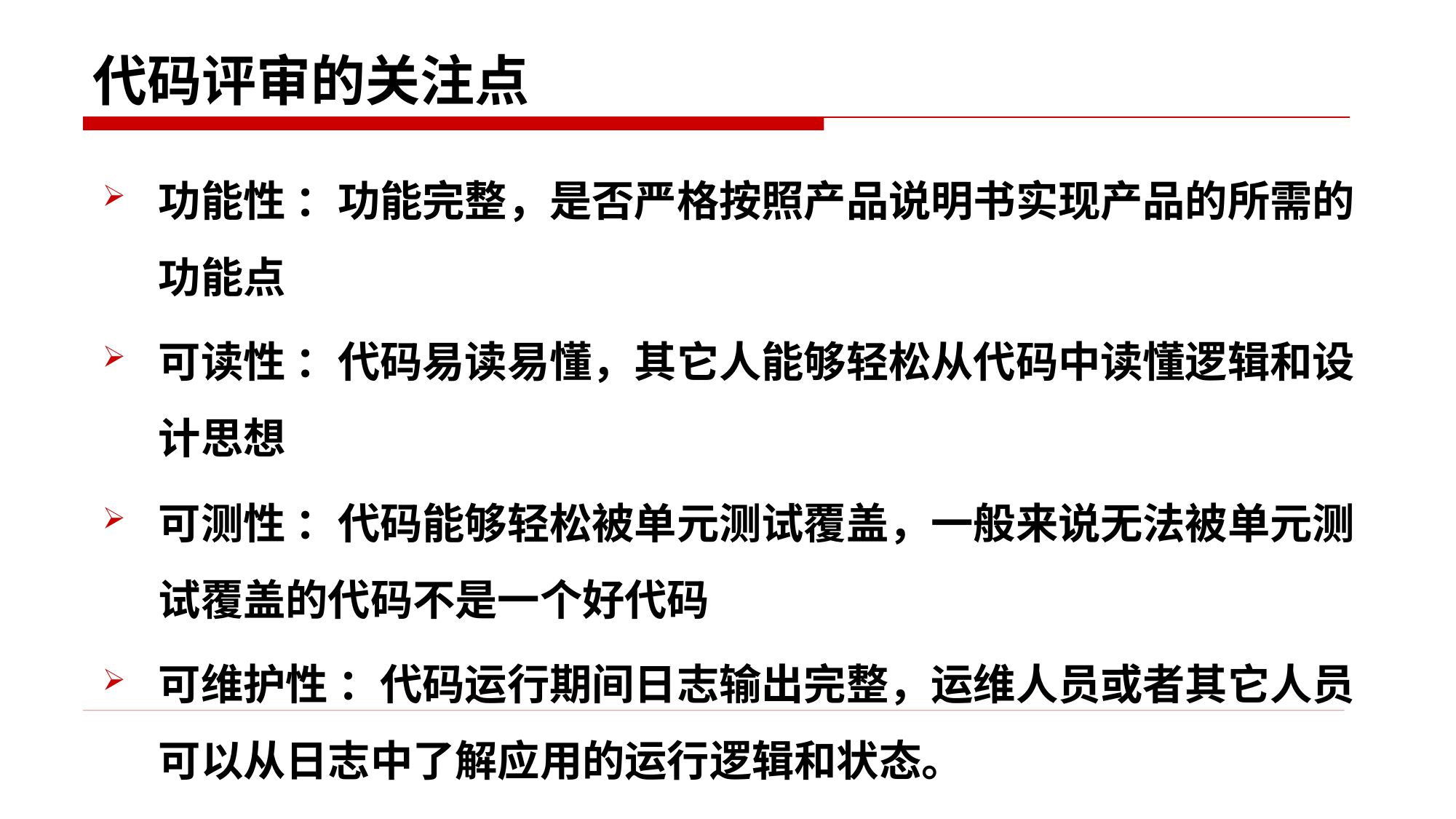

# 代码评审的关注点
功能性 ：功能完整，是否严格按照产品说明书实现产品的所需的功能点
可读性 ：代码易读易懂，其它人能够轻松从代码中读懂逻辑和设计思想
可测性 ：代码能够轻松被单元测试覆盖，一般来说无法被单元测试覆盖的代码不是一个好代码
可维护性 ：代码运行期间日志输出完整，运维人员或者其它人员可以从日志中了解应用的运行逻辑和状态。